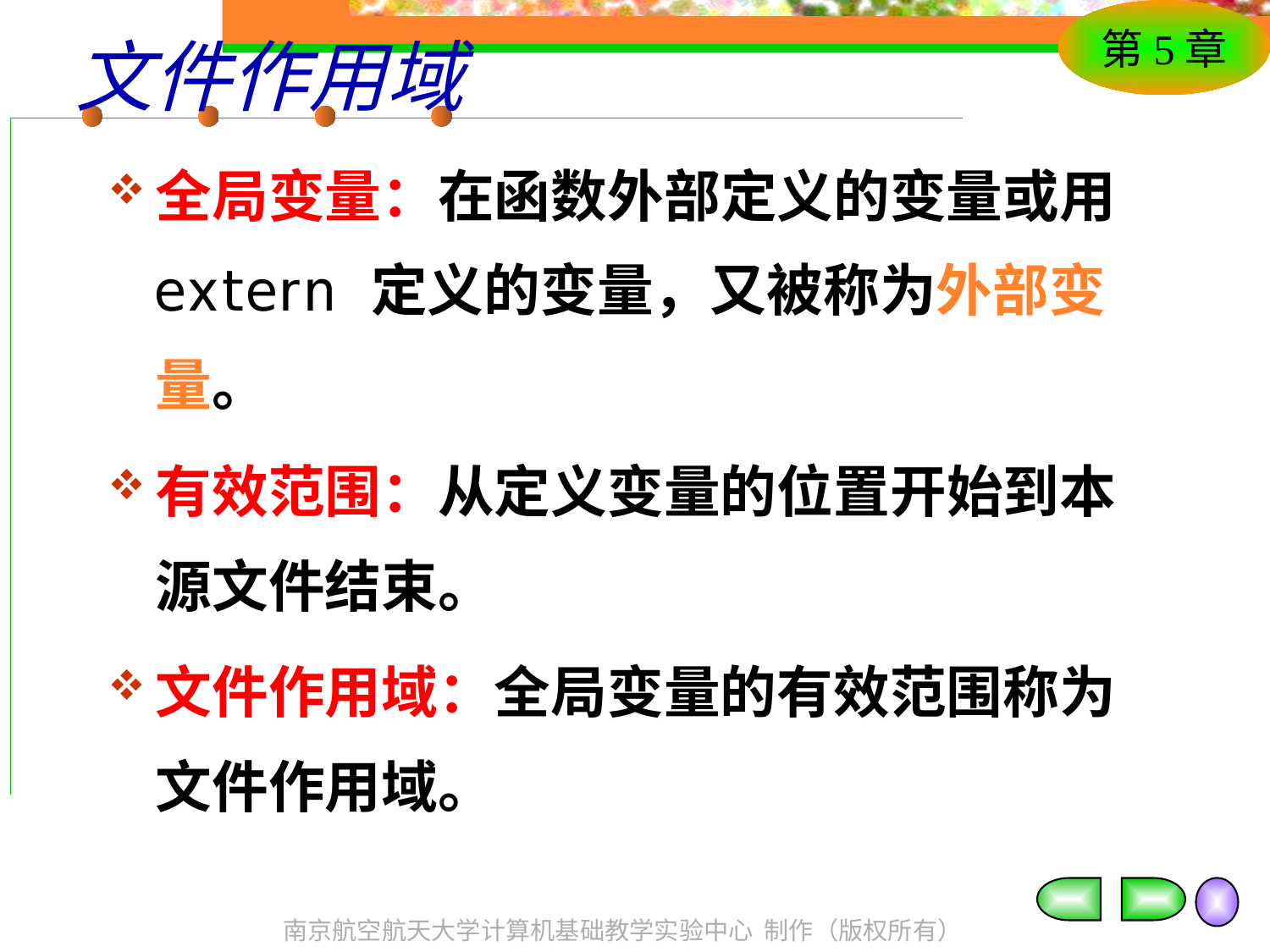

# 文件作用域
全局变量：在函数外部定义的变量或用 extern 定义的变量，又被称为外部变量。
有效范围：从定义变量的位置开始到本源文件结束。
文件作用域：全局变量的有效范围称为文件作用域。